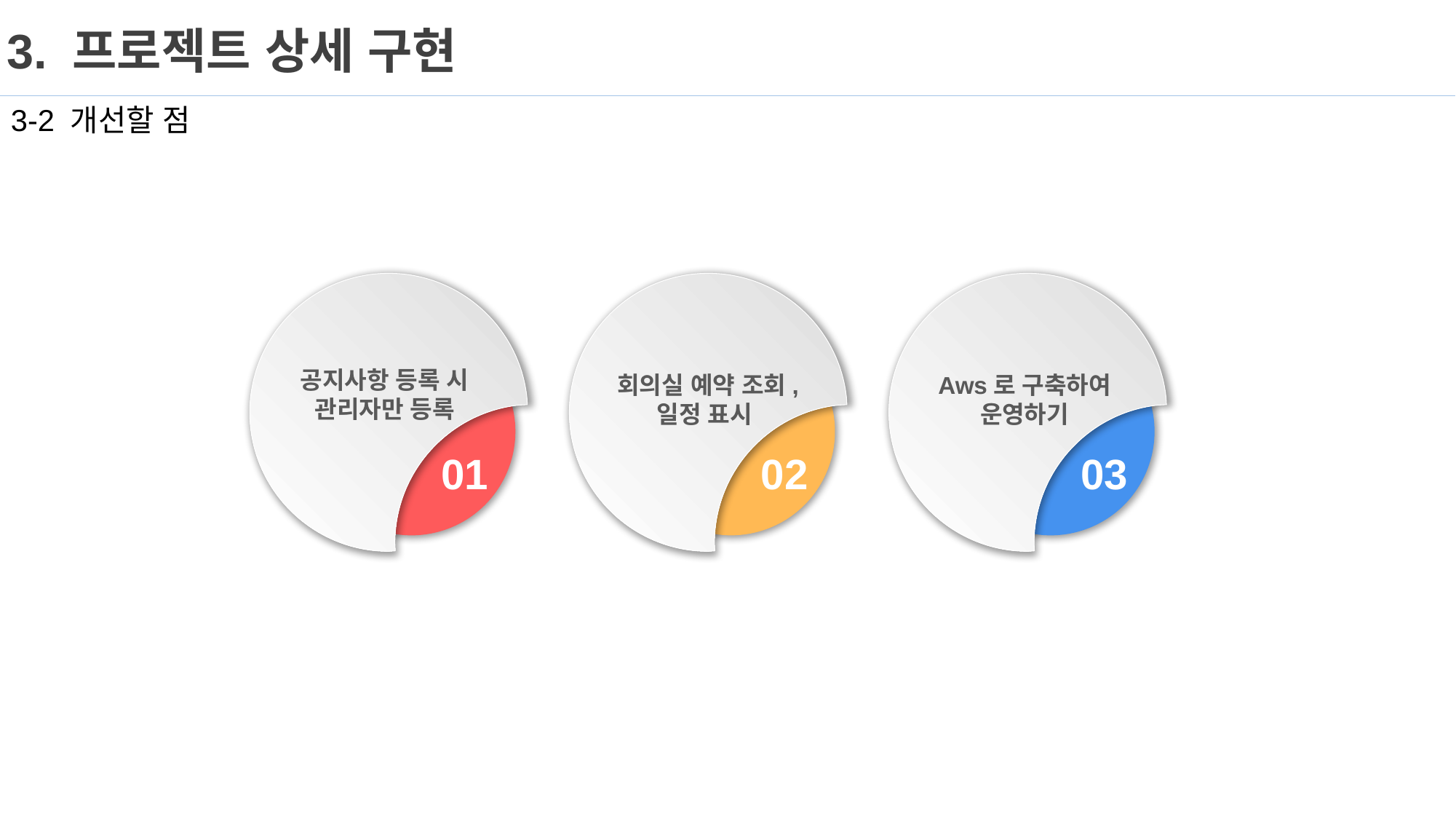

3. 프로젝트 상세 구현
3-2 개선할 점

공지사항 등록 시
관리자만 등록
Aws로 구축하여
운영하기
회의실 예약 조회,
일정 표시
4
01
02
03